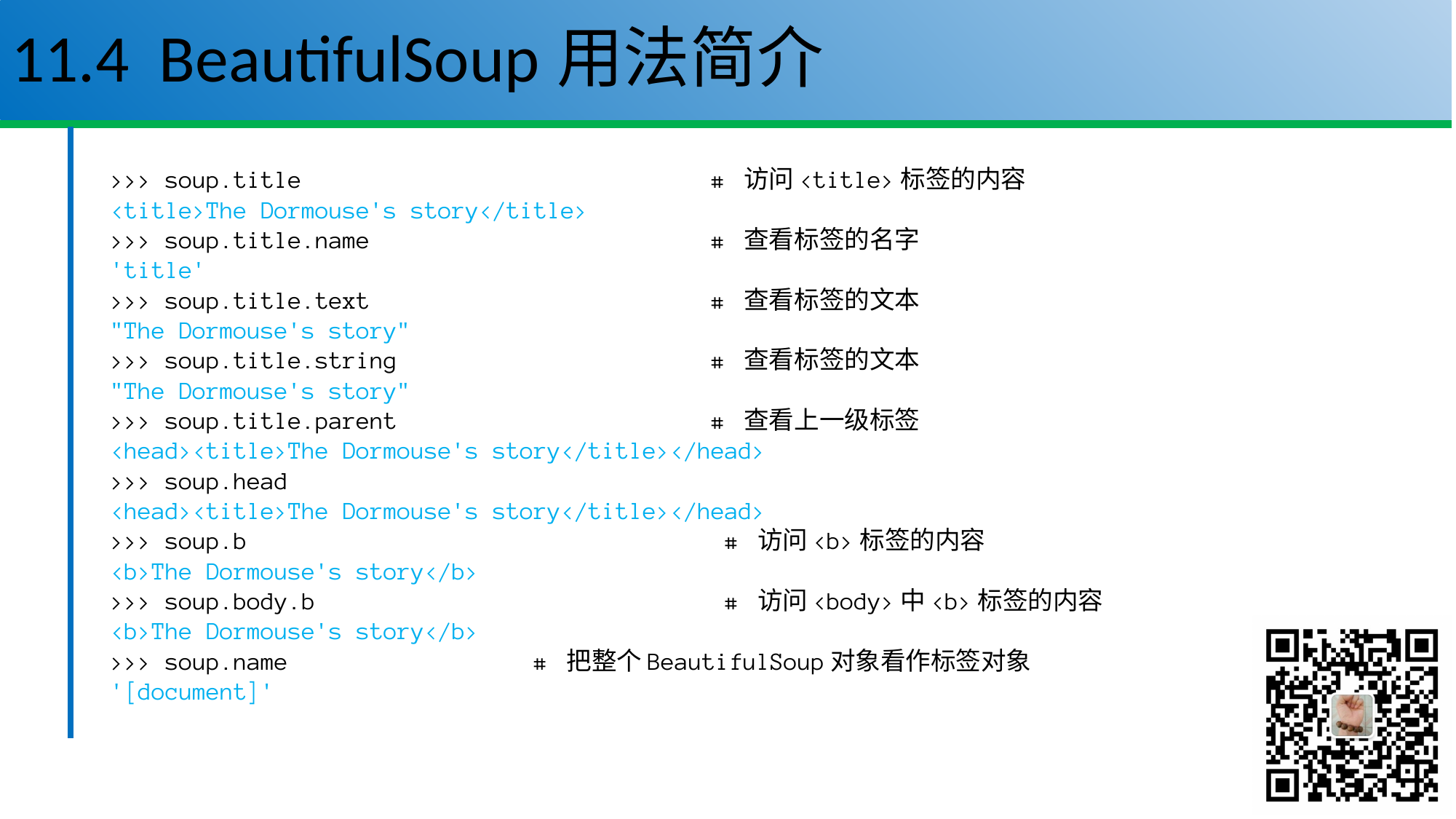

# 11.4  BeautifulSoup用法简介
>>> soup.title                              # 访问<title>标签的内容
<title>The Dormouse's story</title>
>>> soup.title.name                         # 查看标签的名字
'title'
>>> soup.title.text                         # 查看标签的文本
"The Dormouse's story"
>>> soup.title.string                       # 查看标签的文本
"The Dormouse's story"
>>> soup.title.parent                       # 查看上一级标签
<head><title>The Dormouse's story</title></head>
>>> soup.head
<head><title>The Dormouse's story</title></head>
>>> soup.b                                   # 访问<b>标签的内容
<b>The Dormouse's story</b>
>>> soup.body.b                              # 访问<body>中<b>标签的内容
<b>The Dormouse's story</b>
>>> soup.name                  # 把整个BeautifulSoup对象看作标签对象
'[document]'
50